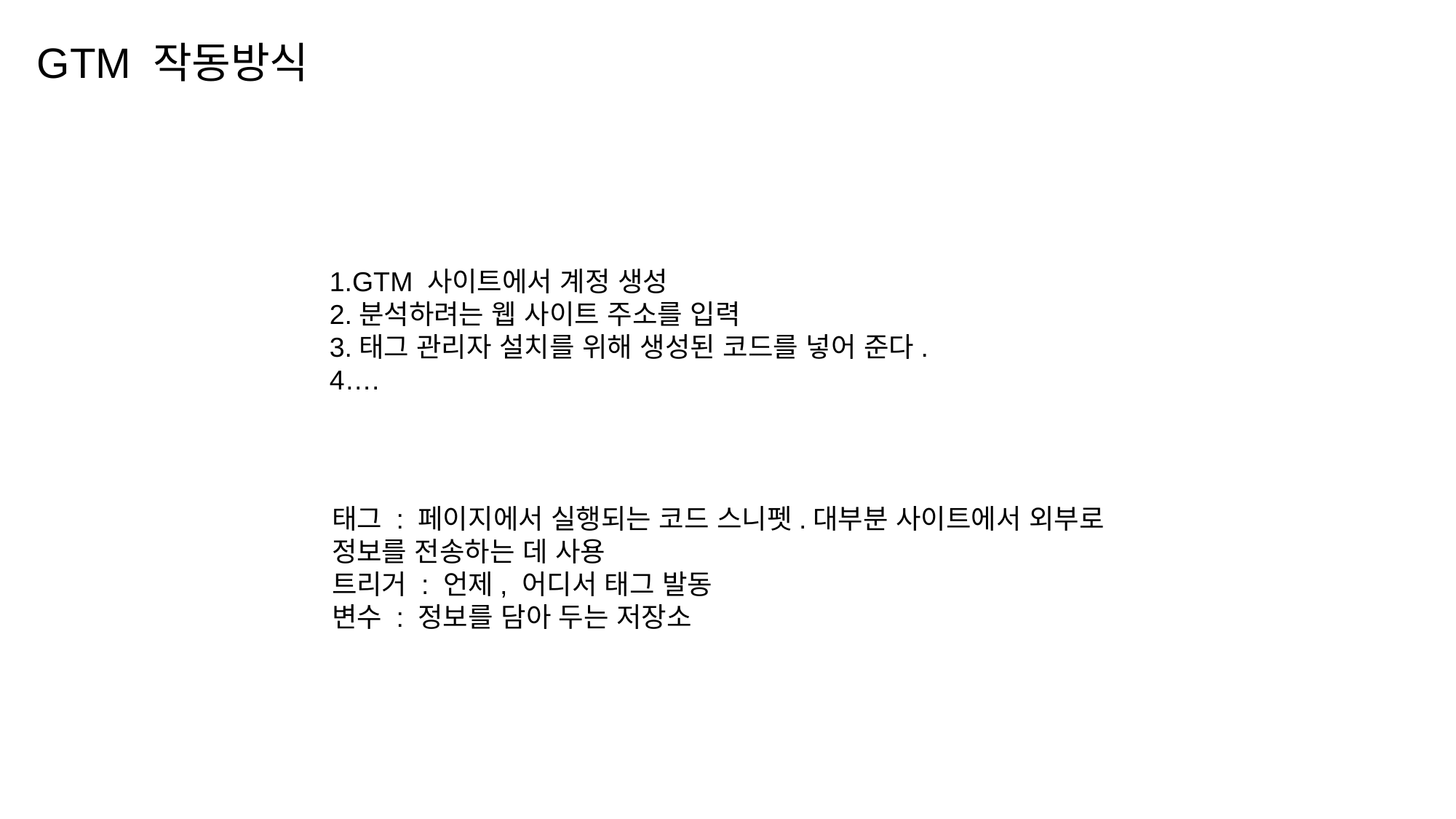

GTM 작동방식
1.GTM 사이트에서 계정 생성
2.분석하려는 웹 사이트 주소를 입력
3.태그 관리자 설치를 위해 생성된 코드를 넣어 준다.
4….
태그 : 페이지에서 실행되는 코드 스니펫.대부분 사이트에서 외부로 정보를 전송하는 데 사용
트리거 : 언제, 어디서 태그 발동
변수 : 정보를 담아 두는 저장소